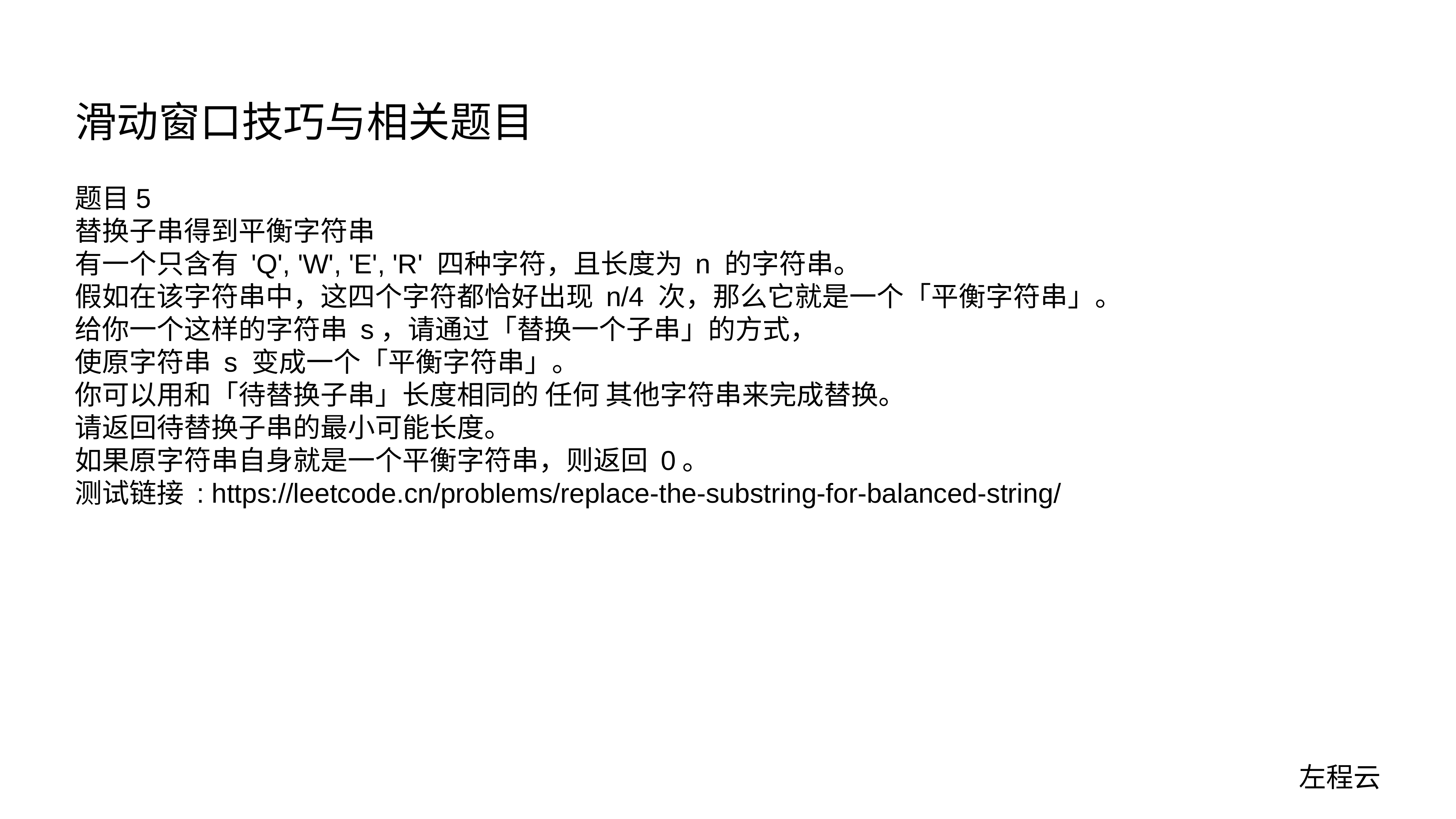

# 滑动窗口技巧与相关题目
题目5
替换子串得到平衡字符串
有一个只含有 'Q', 'W', 'E', 'R' 四种字符，且长度为 n 的字符串。
假如在该字符串中，这四个字符都恰好出现 n/4 次，那么它就是一个「平衡字符串」。
给你一个这样的字符串 s，请通过「替换一个子串」的方式，
使原字符串 s 变成一个「平衡字符串」。
你可以用和「待替换子串」长度相同的 任何 其他字符串来完成替换。
请返回待替换子串的最小可能长度。
如果原字符串自身就是一个平衡字符串，则返回 0。
测试链接 : https://leetcode.cn/problems/replace-the-substring-for-balanced-string/
左程云